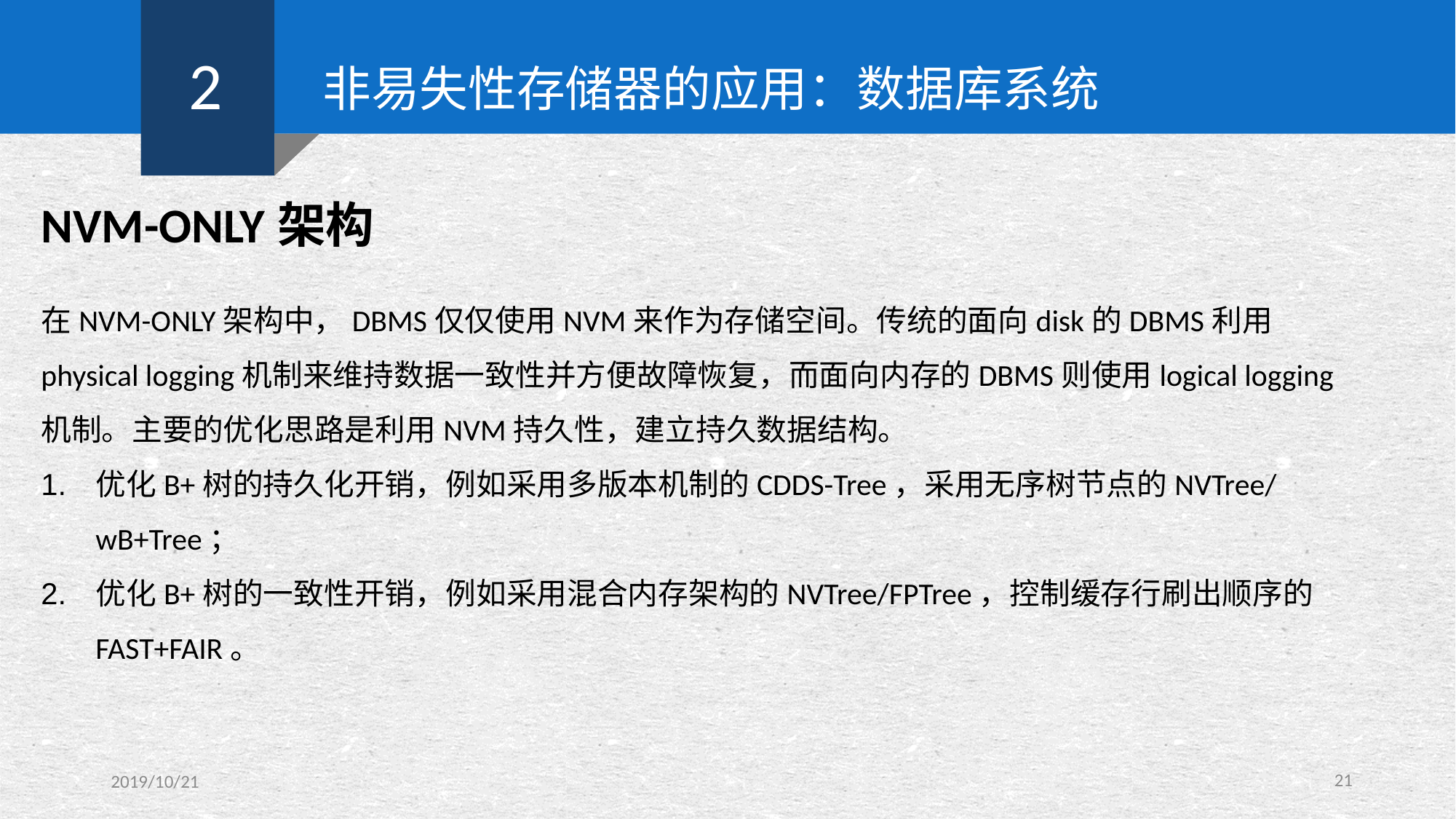

2
非易失性存储器的应用：数据库系统

NVM-ONLY架构
在NVM-ONLY架构中，DBMS仅仅使用NVM来作为存储空间。传统的面向disk的DBMS利用physical logging机制来维持数据一致性并方便故障恢复，而面向内存的DBMS则使用logical logging机制。主要的优化思路是利用NVM持久性，建立持久数据结构。
优化B+树的持久化开销，例如采用多版本机制的CDDS-Tree，采用无序树节点的NVTree/wB+Tree；
优化B+树的一致性开销，例如采用混合内存架构的NVTree/FPTree，控制缓存行刷出顺序的FAST+FAIR。
2019/10/21
21